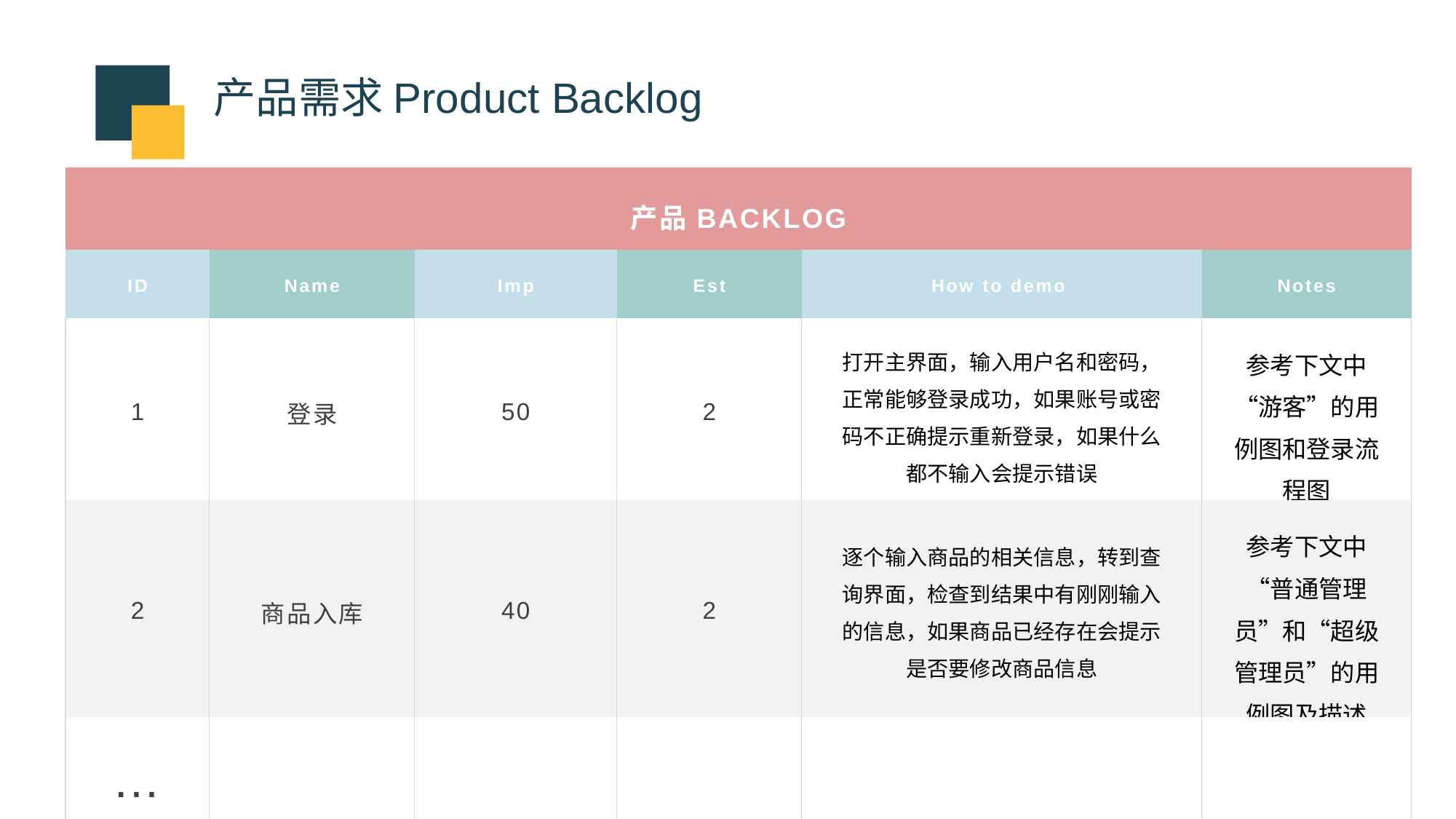

产品需求Product Backlog
| 产品BACKLOG |  |  |  |  |  |
| --- | --- | --- | --- | --- | --- |
| ID | Name | Imp | Est | How to demo | Notes |
| 1 | 登录 | 50 | 2 | 打开主界面，输入用户名和密码，正常能够登录成功，如果账号或密码不正确提示重新登录，如果什么都不输入会提示错误 | 参考下文中“游客”的用例图和登录流程图 |
| 2 | 商品入库 | 40 | 2 | 逐个输入商品的相关信息，转到查询界面，检查到结果中有刚刚输入的信息，如果商品已经存在会提示是否要修改商品信息 | 参考下文中“普通管理员”和“超级管理员”的用例图及描述 |
| …… |  |  |  |  | …... |